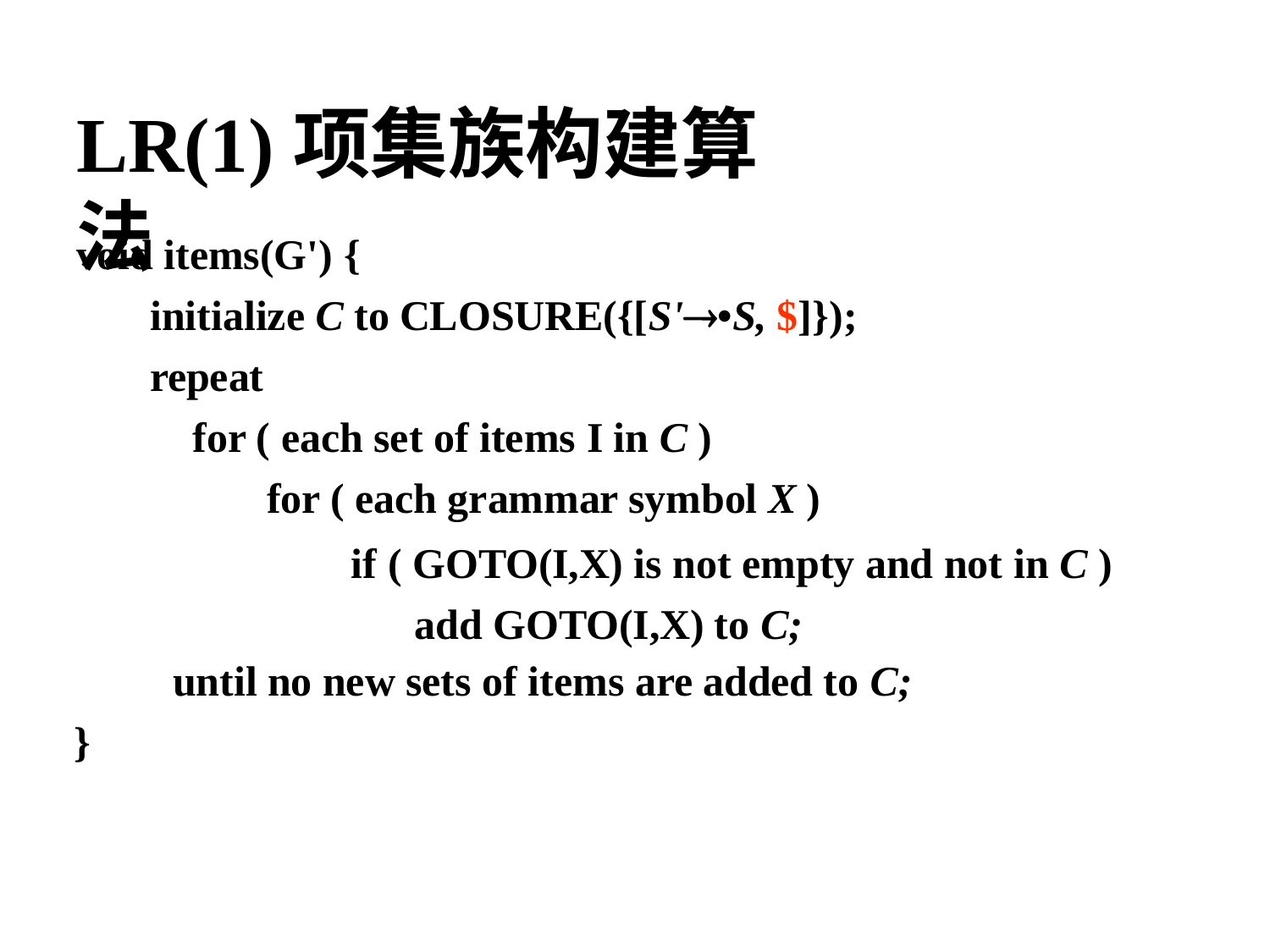

# LR(1)项集族构建算法
void items(G') {
initialize C to CLOSURE({[S'→•S, $]});  repeat
for ( each set of items I in C )
for ( each grammar symbol X )
if ( GOTO(I,X) is not empty and not in C )  add GOTO(I,X) to C;
until no new sets of items are added to C;
}